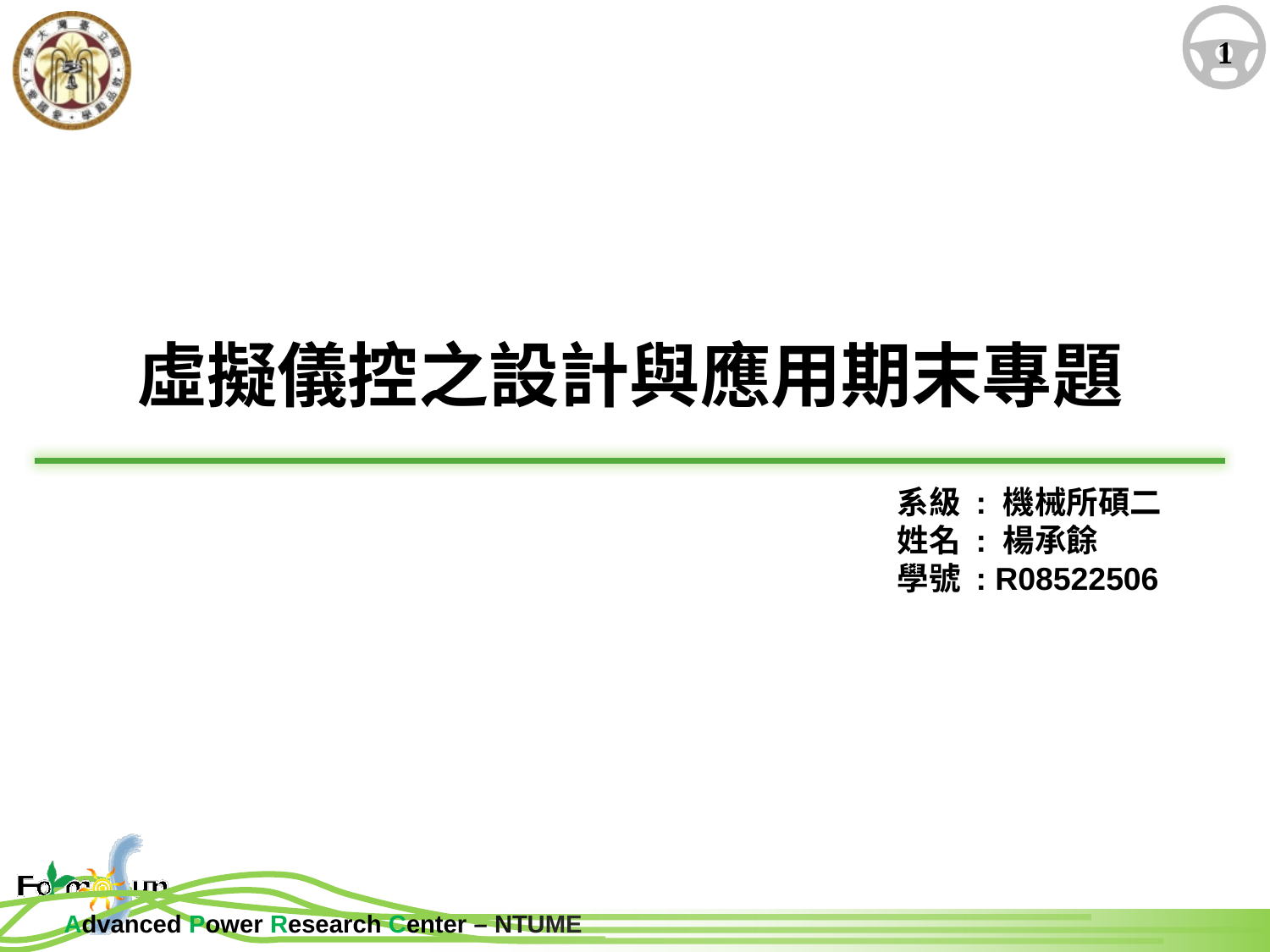

1
# 虛擬儀控之設計與應用期末專題
系級 : 機械所碩二
姓名 : 楊承餘
學號 : R08522506